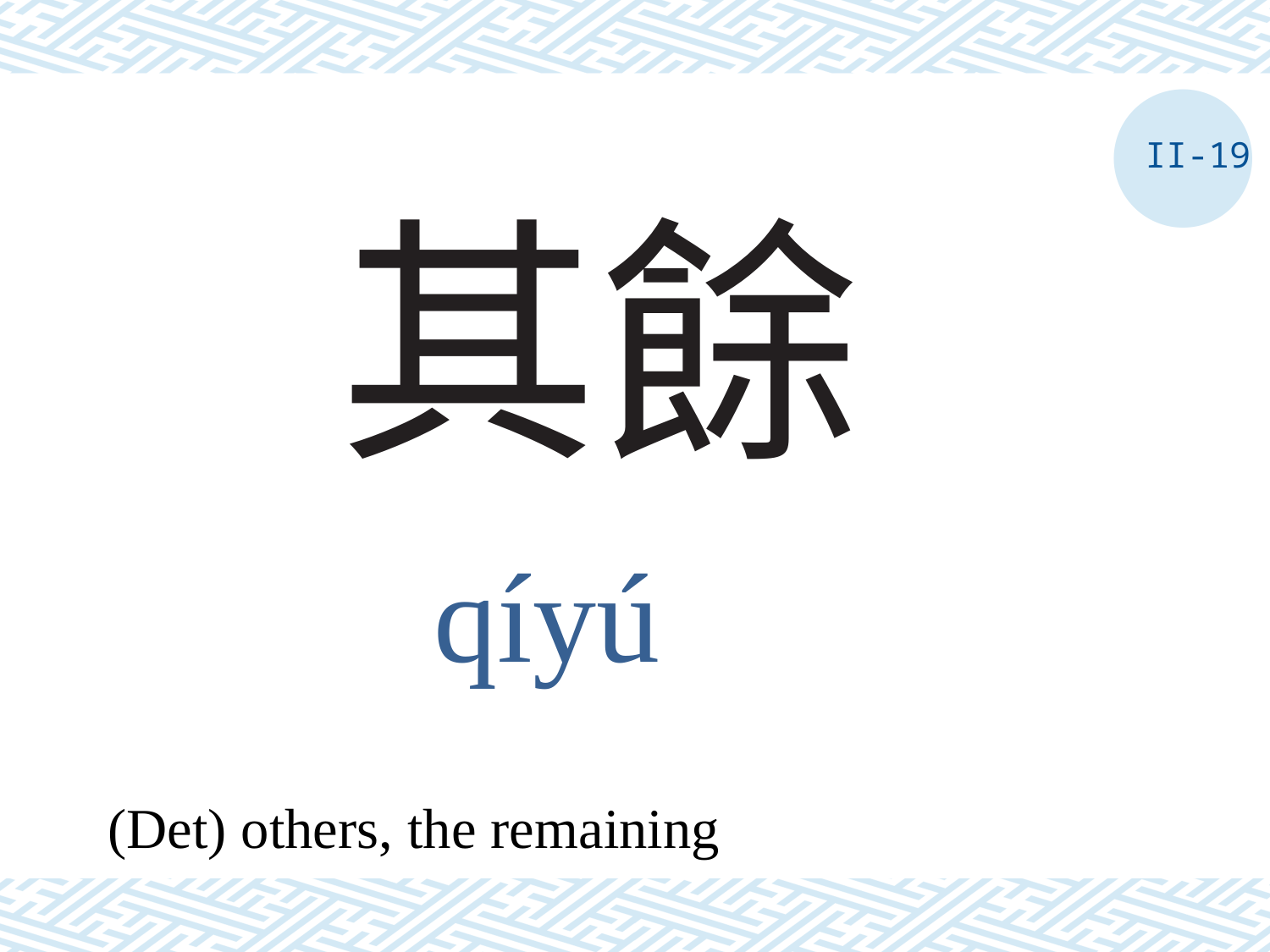

II-19

# 其餘
qíyú
(Det) others, the remaining